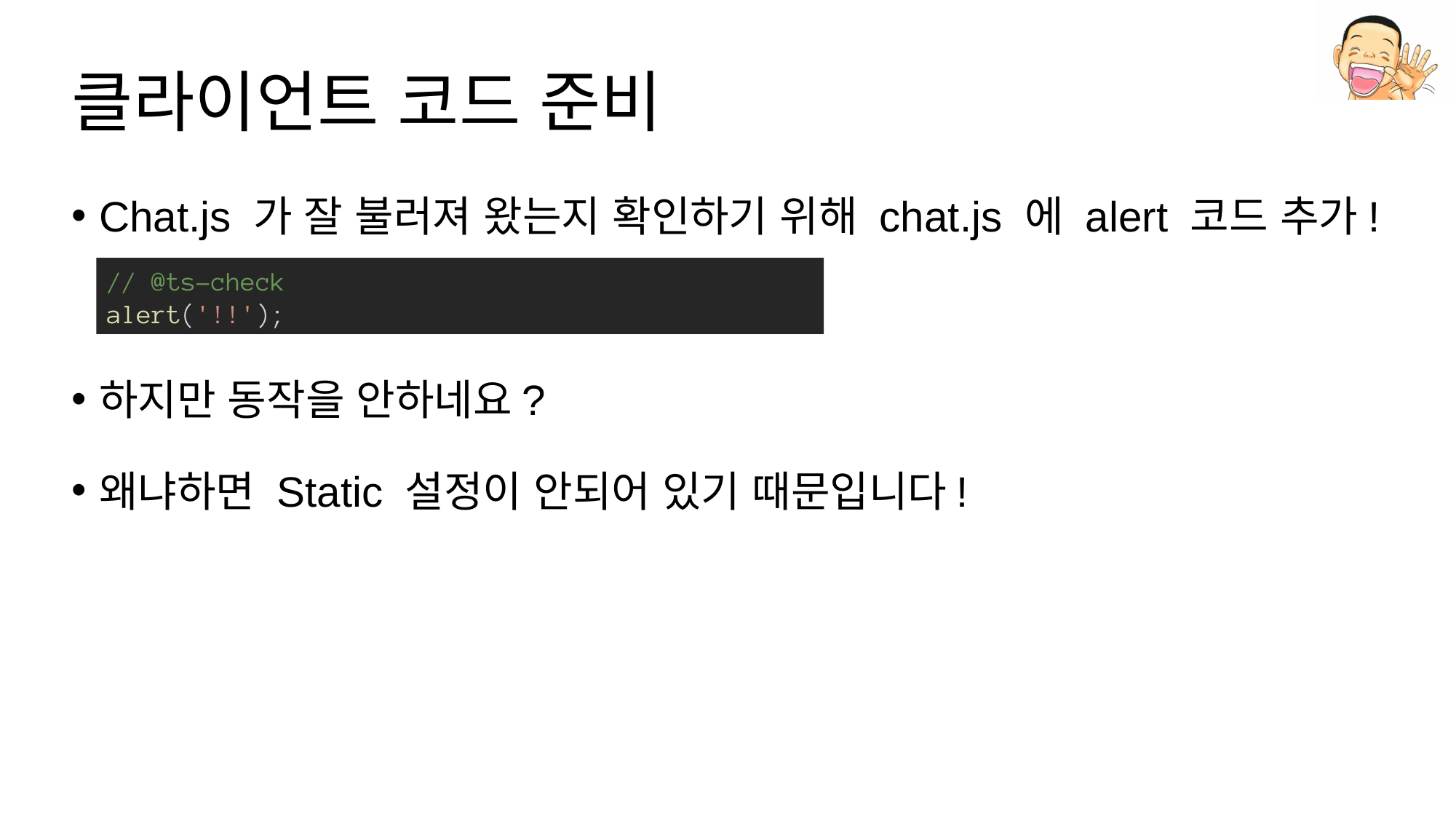

# 클라이언트 코드 준비
Chat.js 가 잘 불러져 왔는지 확인하기 위해 chat.js 에 alert 코드 추가!

하지만 동작을 안하네요?
왜냐하면 Static 설정이 안되어 있기 때문입니다!
// @ts-check
alert('!!');